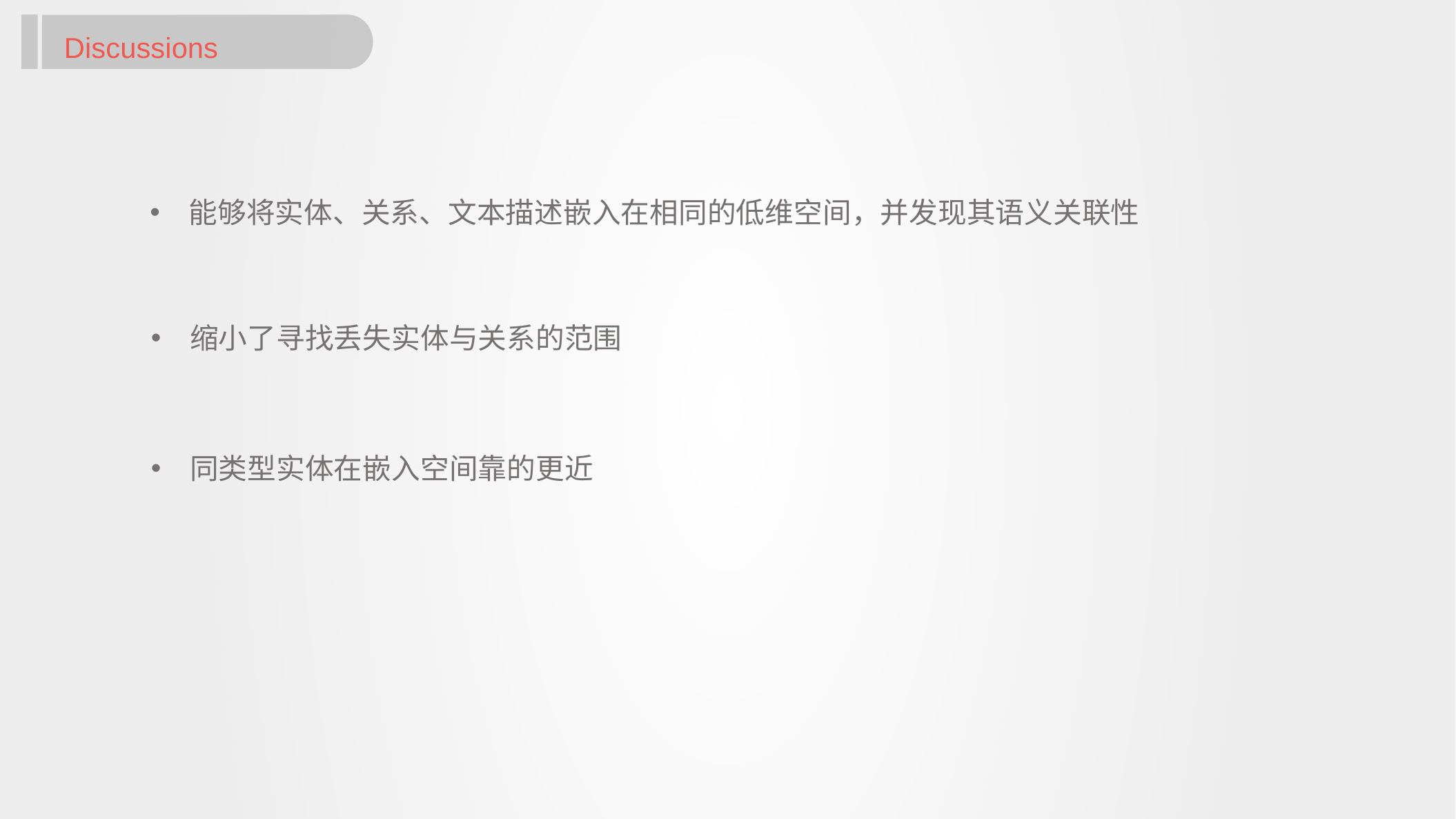

Discussions
能够将实体、关系、文本描述嵌入在相同的低维空间，并发现其语义关联性
缩小了寻找丢失实体与关系的范围
同类型实体在嵌入空间靠的更近